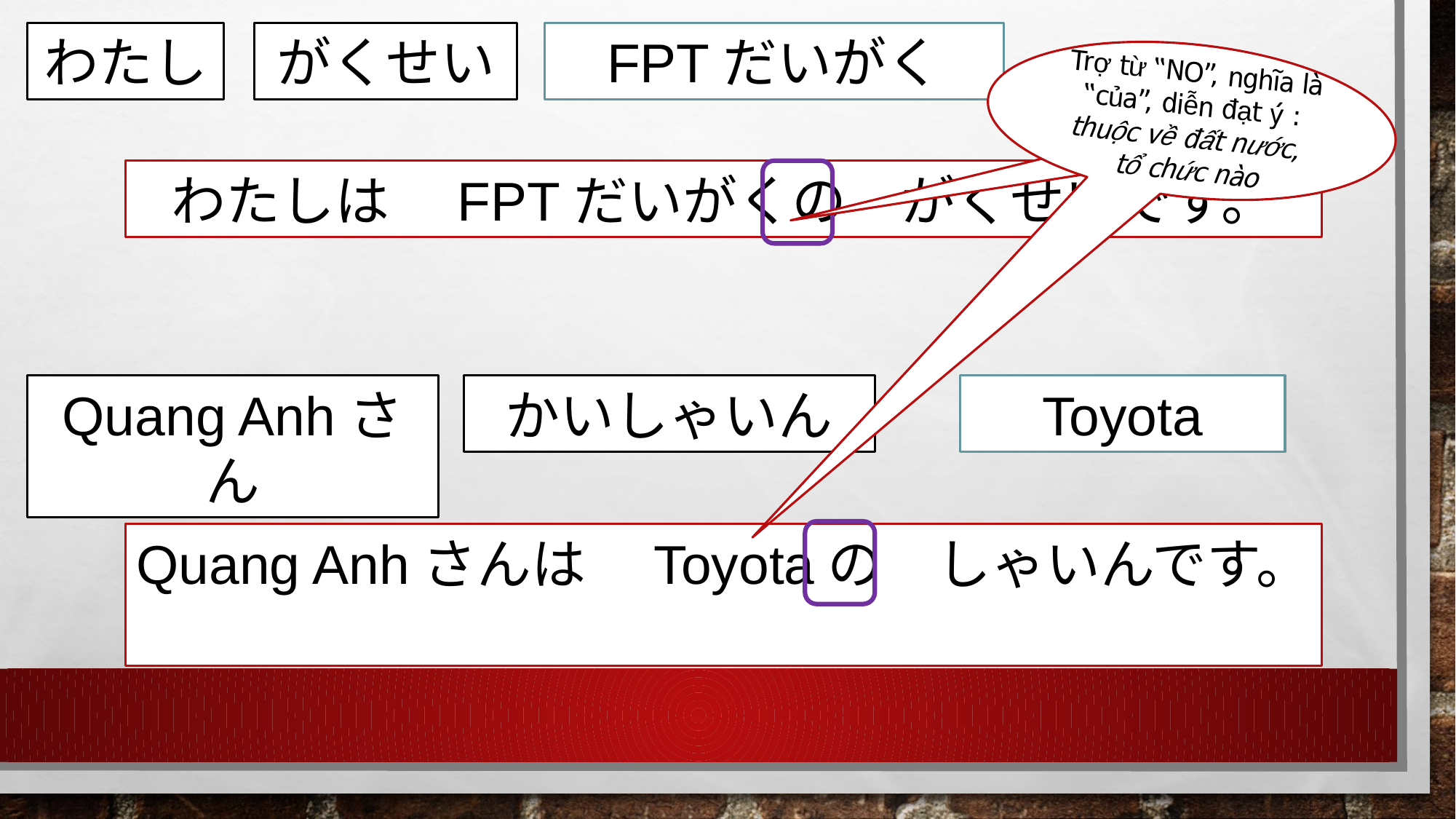

わたし
がくせい
FPTだいがく
Trợ từ “NO”, nghĩa là “của”, diễn đạt ý : thuộc về đất nước,
tổ chức nào

わたしは　FPTだいがくの　がくせいです。
わたしは　がくせいです。
Toyota
かいしゃいん
Quang Anhさん

Kimさんは　かいしゃいんです。
Quang Anhさんは　Toyotaの　しゃいんです。